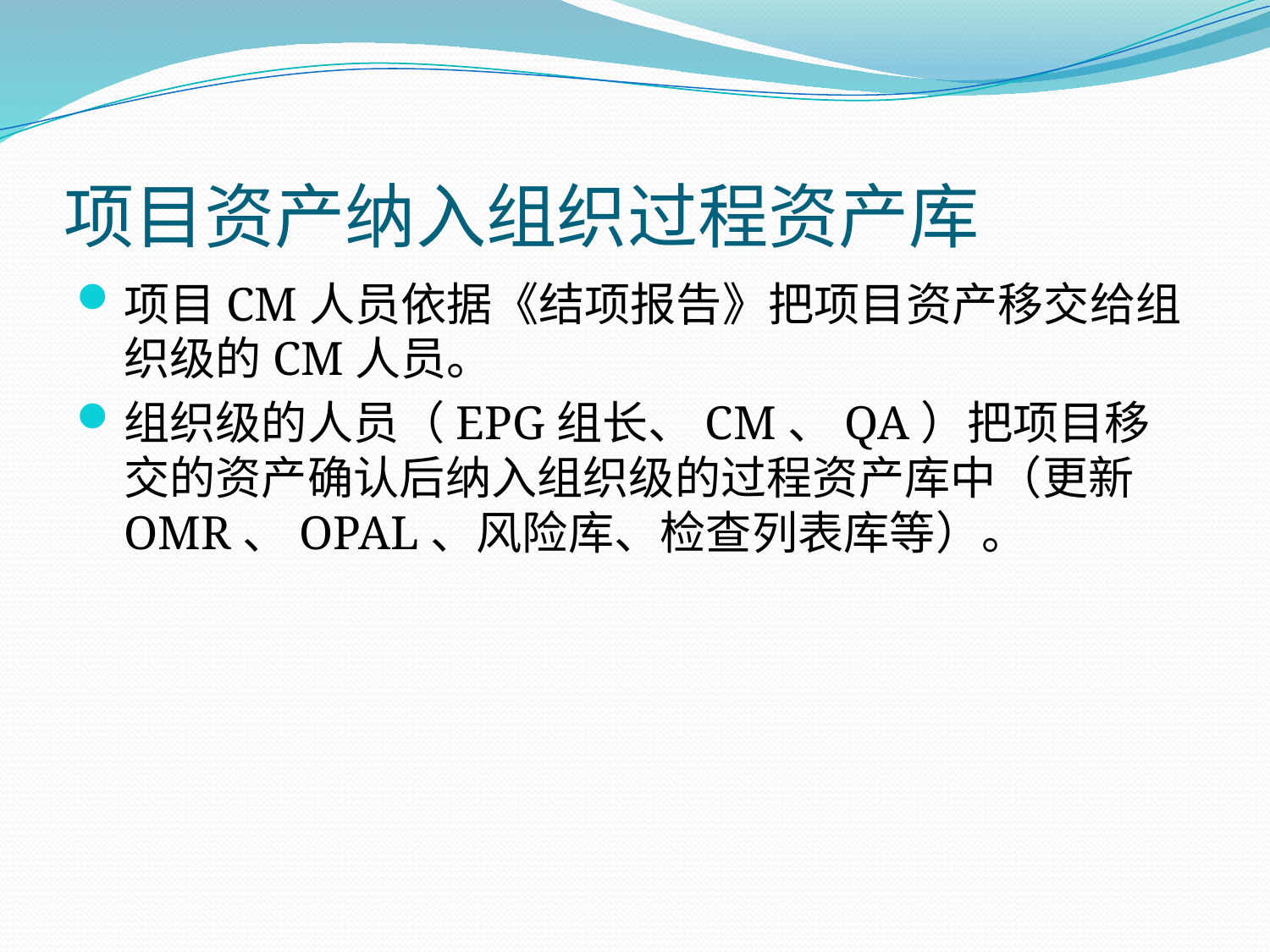

# 项目资产纳入组织过程资产库
项目CM人员依据《结项报告》把项目资产移交给组织级的CM人员。
组织级的人员（EPG组长、CM、QA）把项目移交的资产确认后纳入组织级的过程资产库中（更新OMR、OPAL、风险库、检查列表库等）。